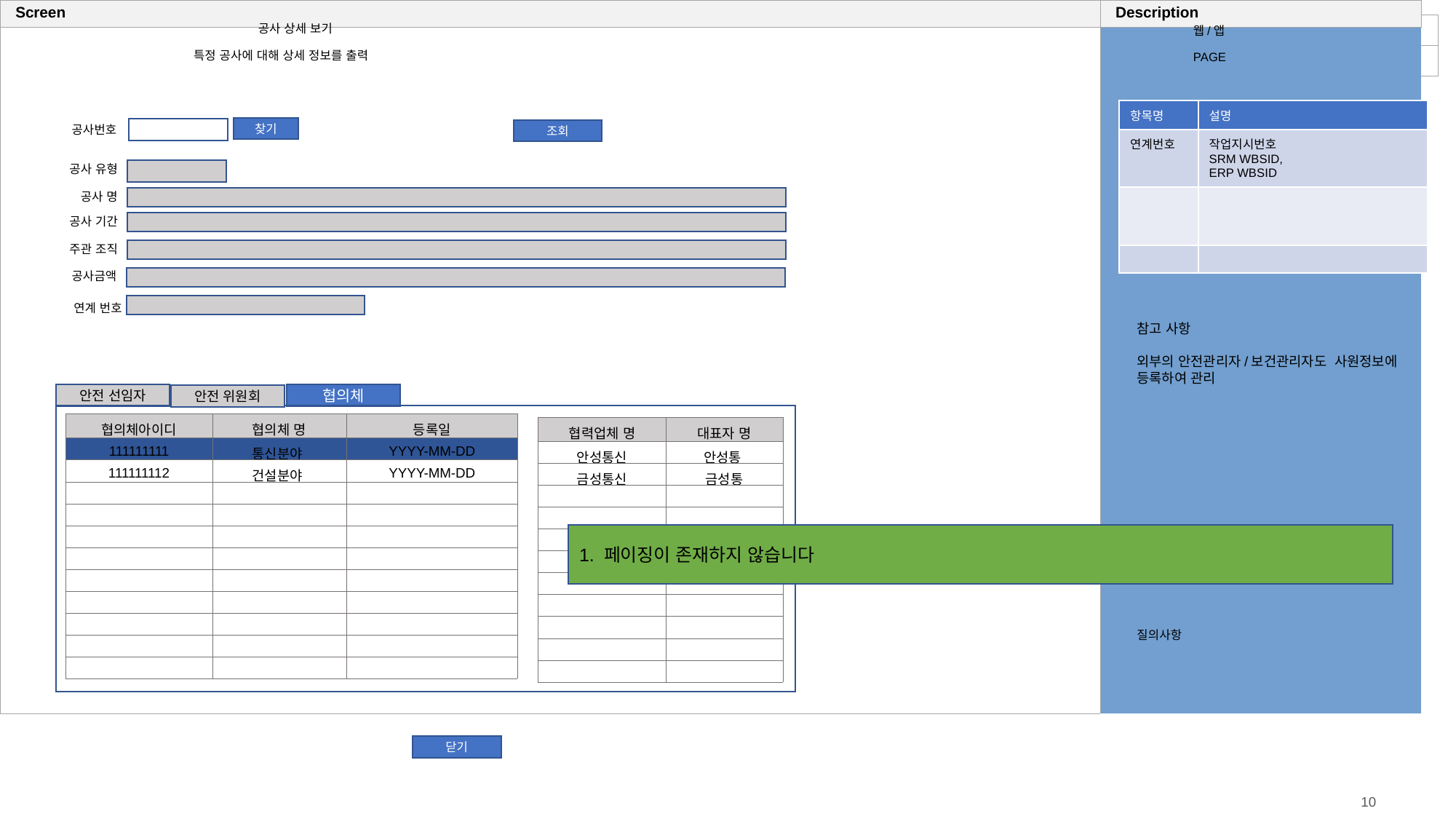

공사 상세 보기
웹/앱
특정 공사에 대해 상세 정보를 출력
PAGE
| 항목명 | 설명 |
| --- | --- |
| 연계번호 | 작업지시번호 SRM WBSID, ERP WBSID |
|  |  |
|  |  |
찾기

공사번호
조회
공사 유형

공사 명

공사 기간

주관 조직

공사금액

연계 번호
참고 사항

외부의 안전관리자/보건관리자도  사원정보에 등록하여 관리

안전 선임자
협의체
안전 위원회

| 협의체아이디 | 협의체 명 | 등록일 |
| --- | --- | --- |
| 111111111 | 통신분야 | YYYY-MM-DD |
| 111111112 | 건설분야 | YYYY-MM-DD |
|  |  |  |
|  |  |  |
|  |  |  |
|  |  |  |
|  |  |  |
|  |  |  |
|  |  |  |
|  |  |  |
|  |  |  |
| 협력업체 명 | 대표자 명 |
| --- | --- |
| 안성통신 | 안성통 |
| 금성통신 | 금성통 |
|  |  |
|  |  |
|  |  |
|  |  |
|  |  |
|  |  |
|  |  |
|  |  |
|  |  |
1. 페이징이 존재하지 않습니다
질의사항

닫기